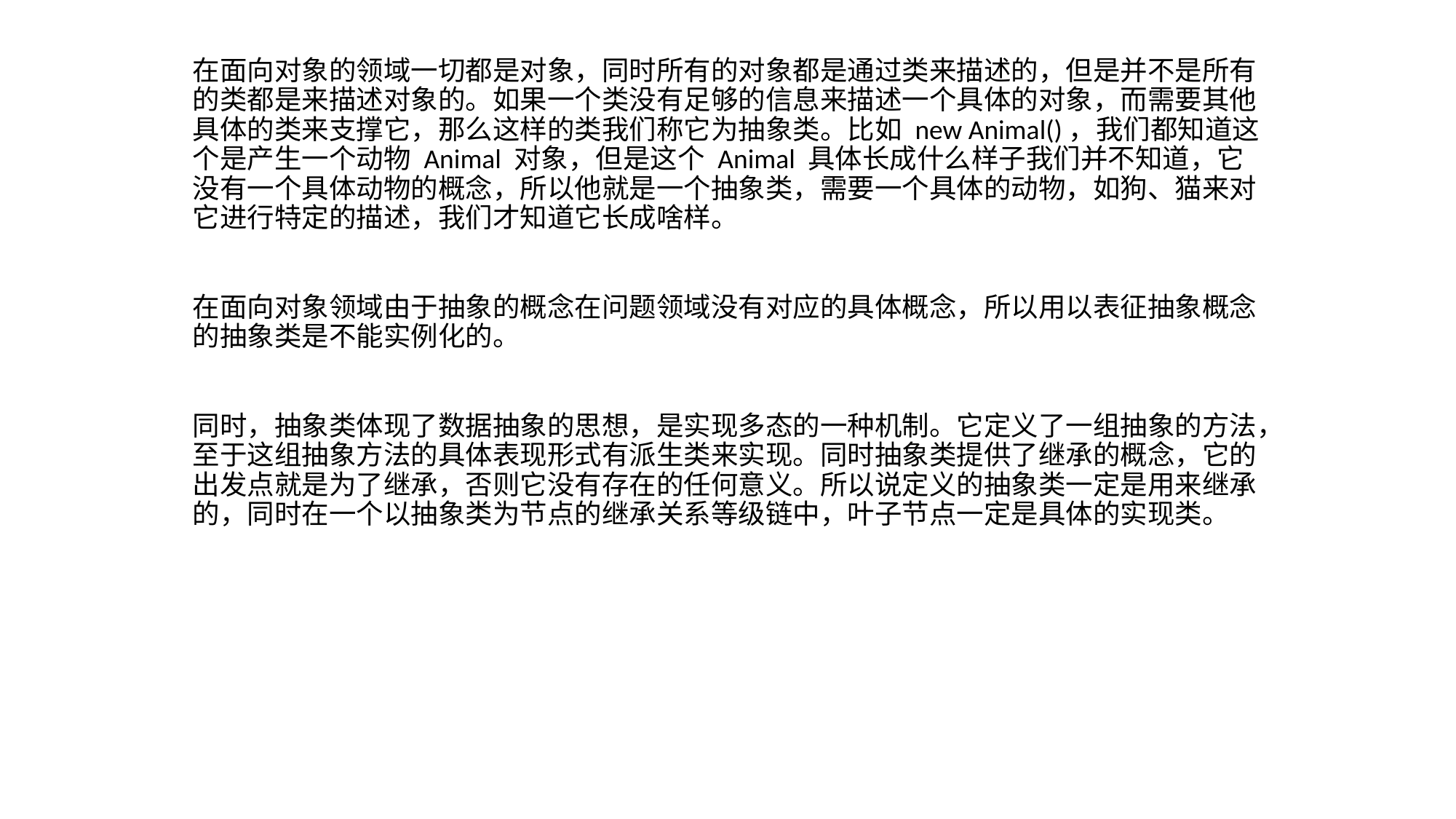

在面向对象的领域一切都是对象，同时所有的对象都是通过类来描述的，但是并不是所有的类都是来描述对象的。如果一个类没有足够的信息来描述一个具体的对象，而需要其他具体的类来支撑它，那么这样的类我们称它为抽象类。比如 new Animal()，我们都知道这个是产生一个动物 Animal 对象，但是这个 Animal 具体长成什么样子我们并不知道，它没有一个具体动物的概念，所以他就是一个抽象类，需要一个具体的动物，如狗、猫来对它进行特定的描述，我们才知道它长成啥样。

在面向对象领域由于抽象的概念在问题领域没有对应的具体概念，所以用以表征抽象概念的抽象类是不能实例化的。

同时，抽象类体现了数据抽象的思想，是实现多态的一种机制。它定义了一组抽象的方法，至于这组抽象方法的具体表现形式有派生类来实现。同时抽象类提供了继承的概念，它的出发点就是为了继承，否则它没有存在的任何意义。所以说定义的抽象类一定是用来继承的，同时在一个以抽象类为节点的继承关系等级链中，叶子节点一定是具体的实现类。